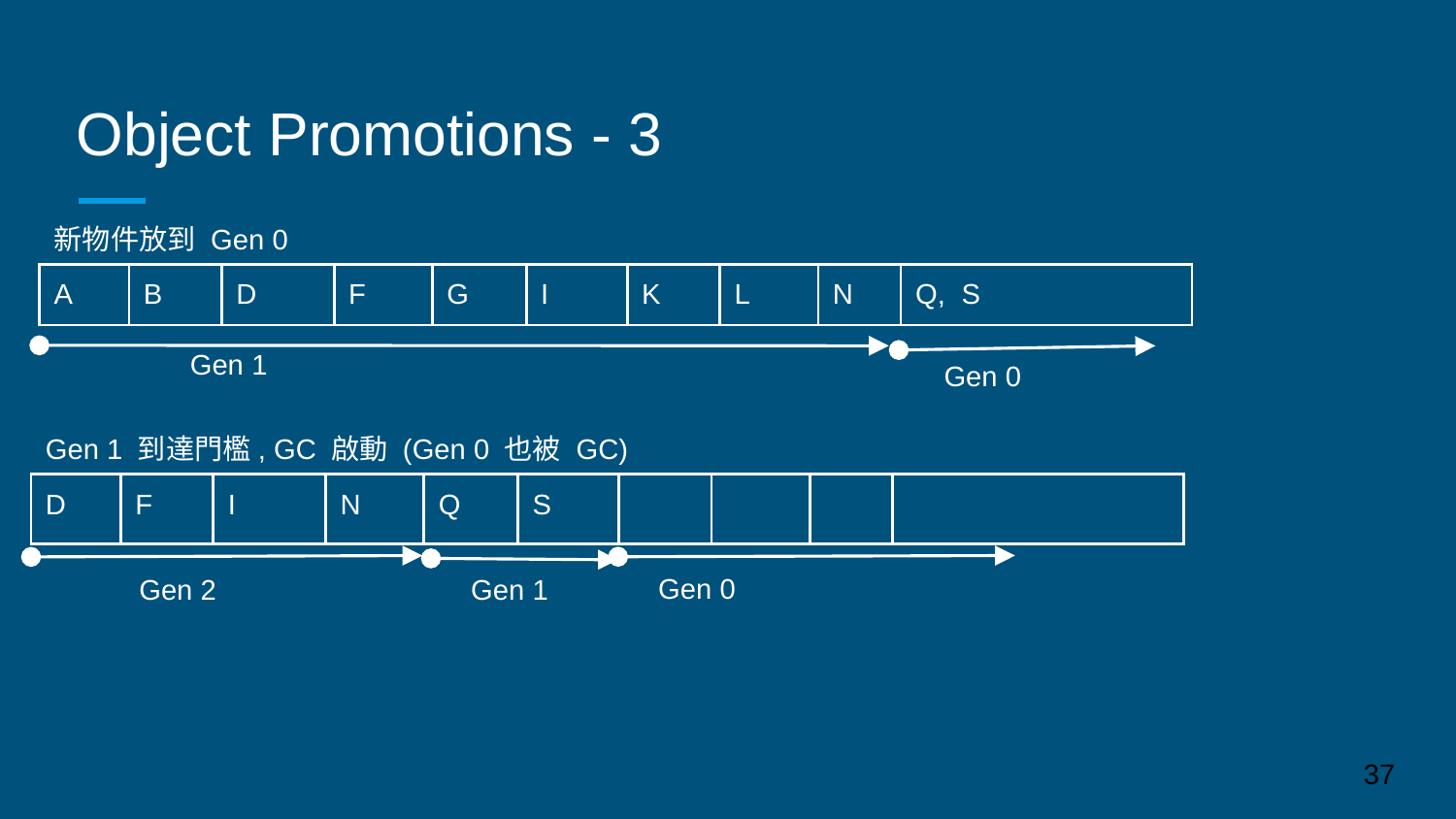

# Object Promotions - 3
新物件放到 Gen 0
| A | B | D | F | G | I | K | L | N | Q, S |
| --- | --- | --- | --- | --- | --- | --- | --- | --- | --- |
Gen 1
Gen 0
Gen 1 到達門檻, GC 啟動 (Gen 0 也被 GC)
| D | F | I | N | Q | S |  |  |  |  |
| --- | --- | --- | --- | --- | --- | --- | --- | --- | --- |
Gen 0
Gen 2
Gen 1
37